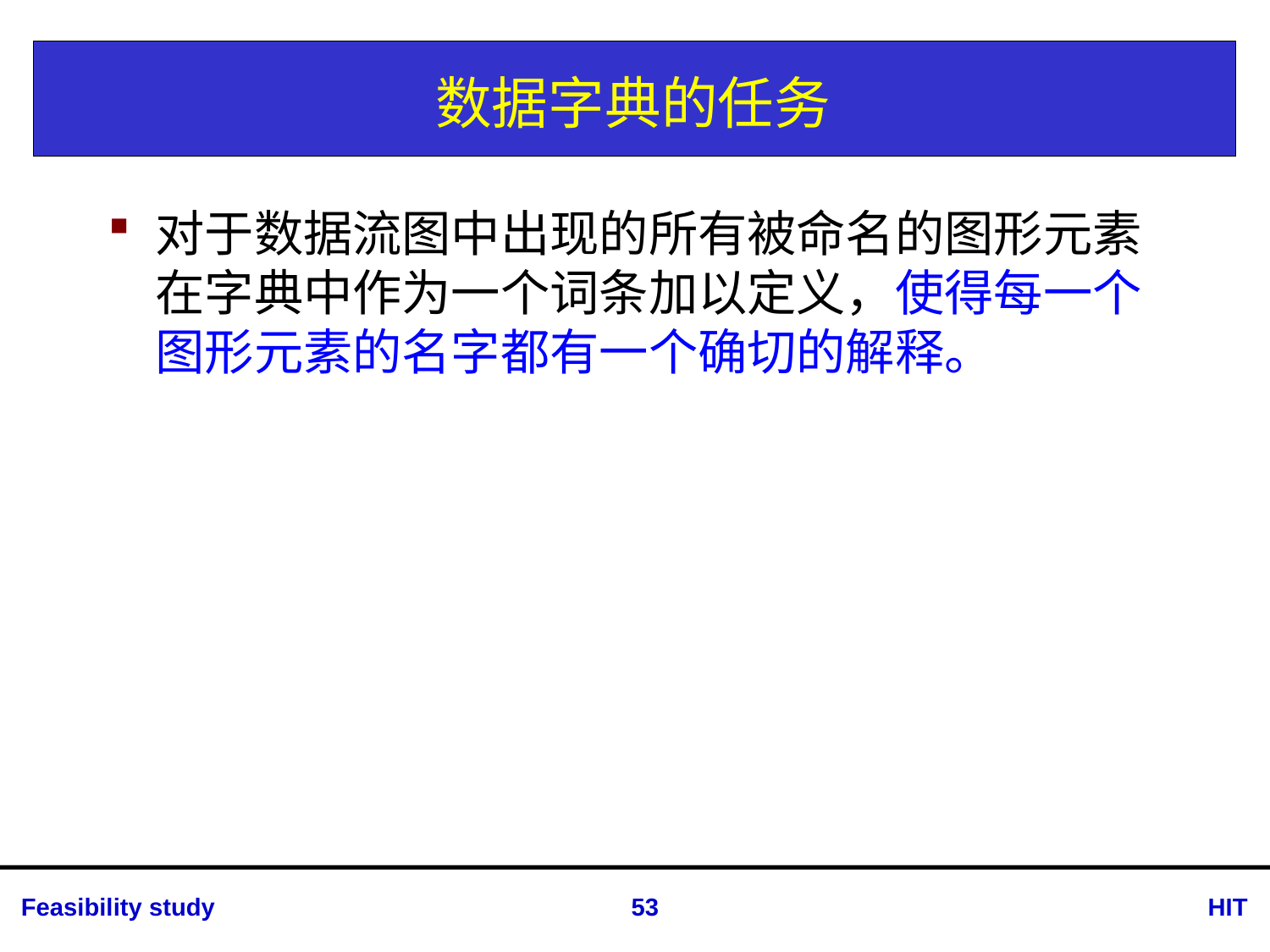

# 数据字典的任务
对于数据流图中出现的所有被命名的图形元素在字典中作为一个词条加以定义，使得每一个图形元素的名字都有一个确切的解释。